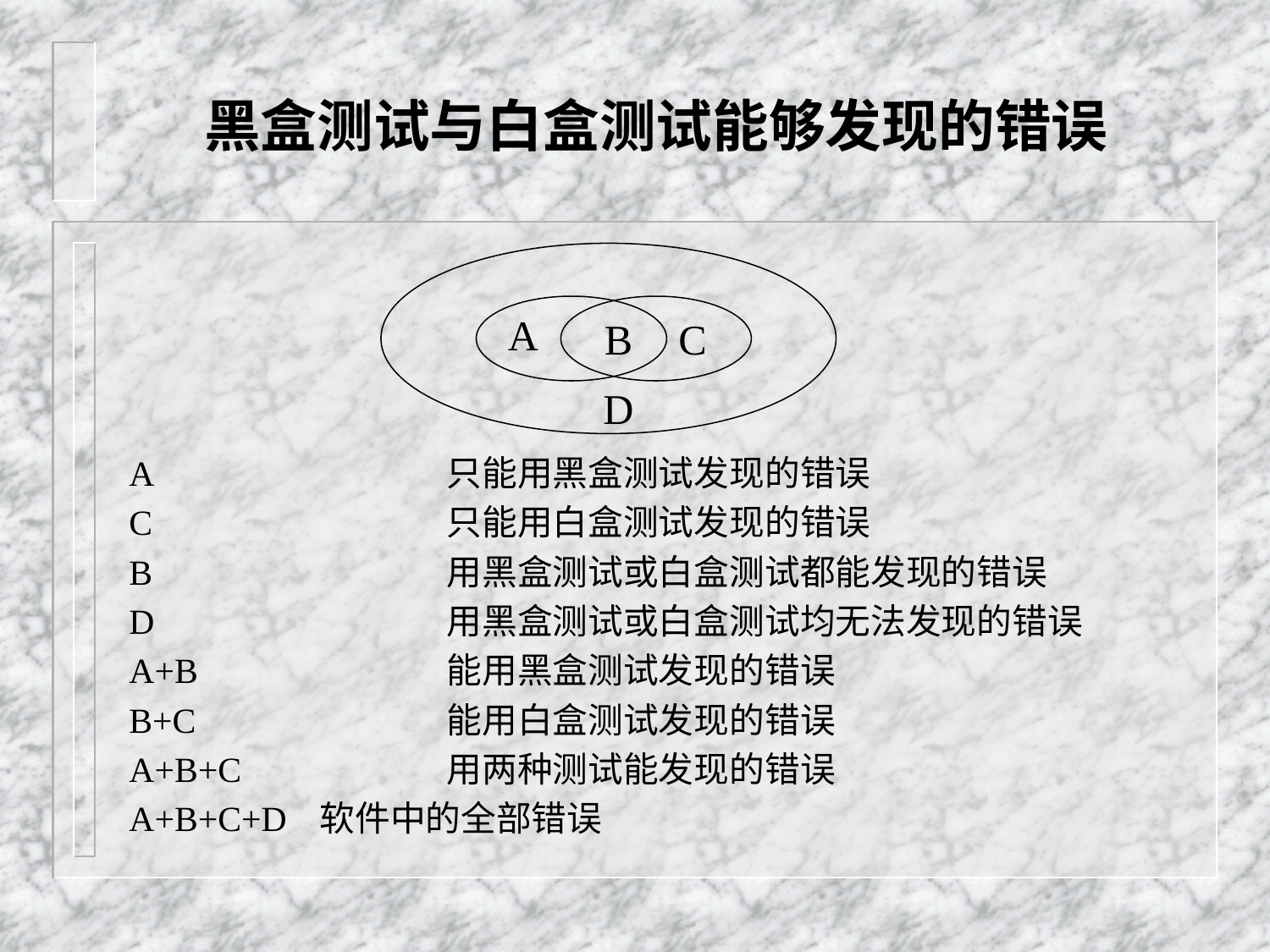

# 黑盒测试与白盒测试能够发现的错误

A
B
C
D
A			只能用黑盒测试发现的错误
C			只能用白盒测试发现的错误
B			用黑盒测试或白盒测试都能发现的错误
D			用黑盒测试或白盒测试均无法发现的错误
A+B		能用黑盒测试发现的错误
B+C		能用白盒测试发现的错误
A+B+C		用两种测试能发现的错误
A+B+C+D	软件中的全部错误